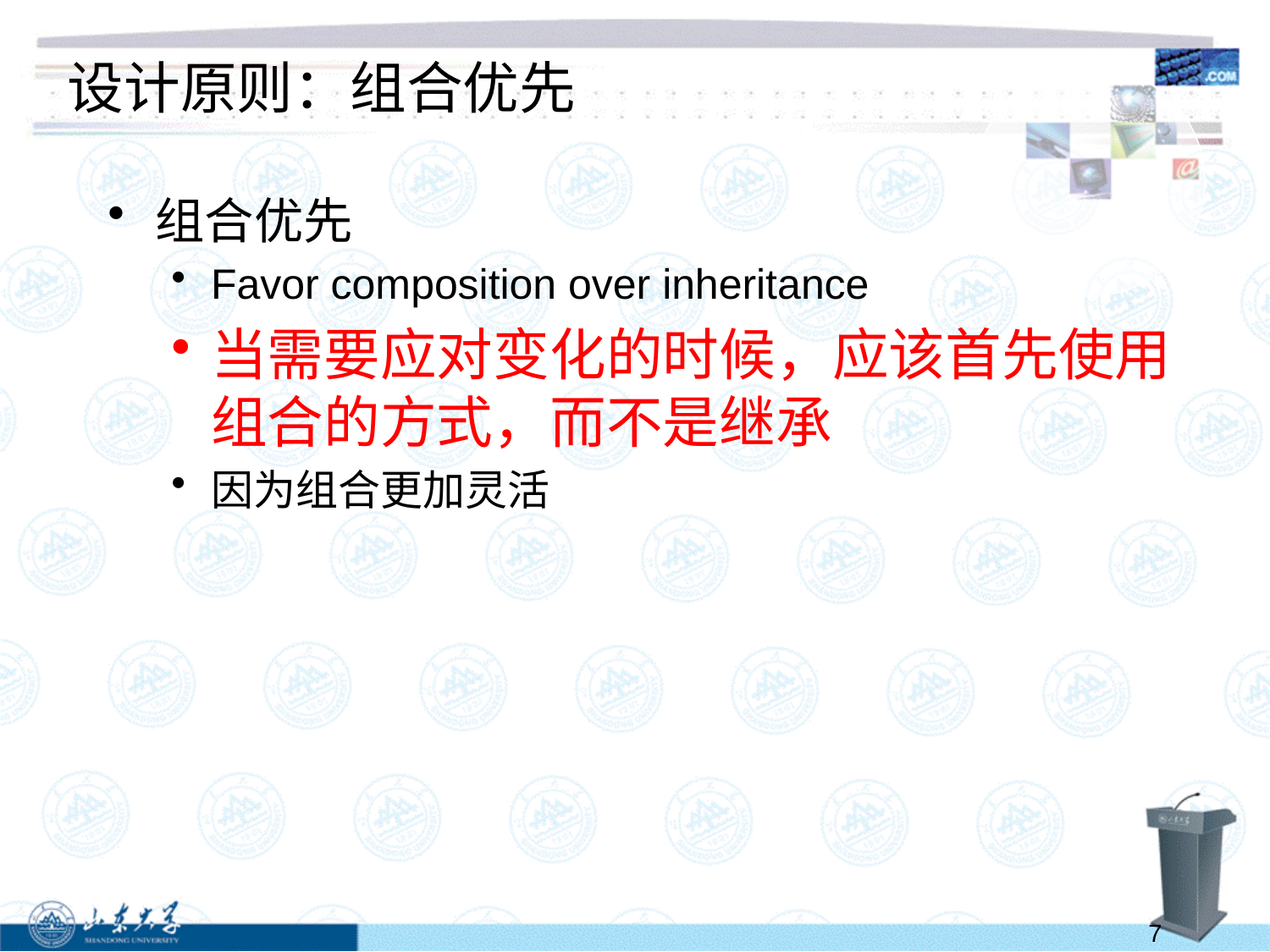

# 设计原则：组合优先
组合优先
Favor composition over inheritance
当需要应对变化的时候，应该首先使用组合的方式，而不是继承
因为组合更加灵活
7